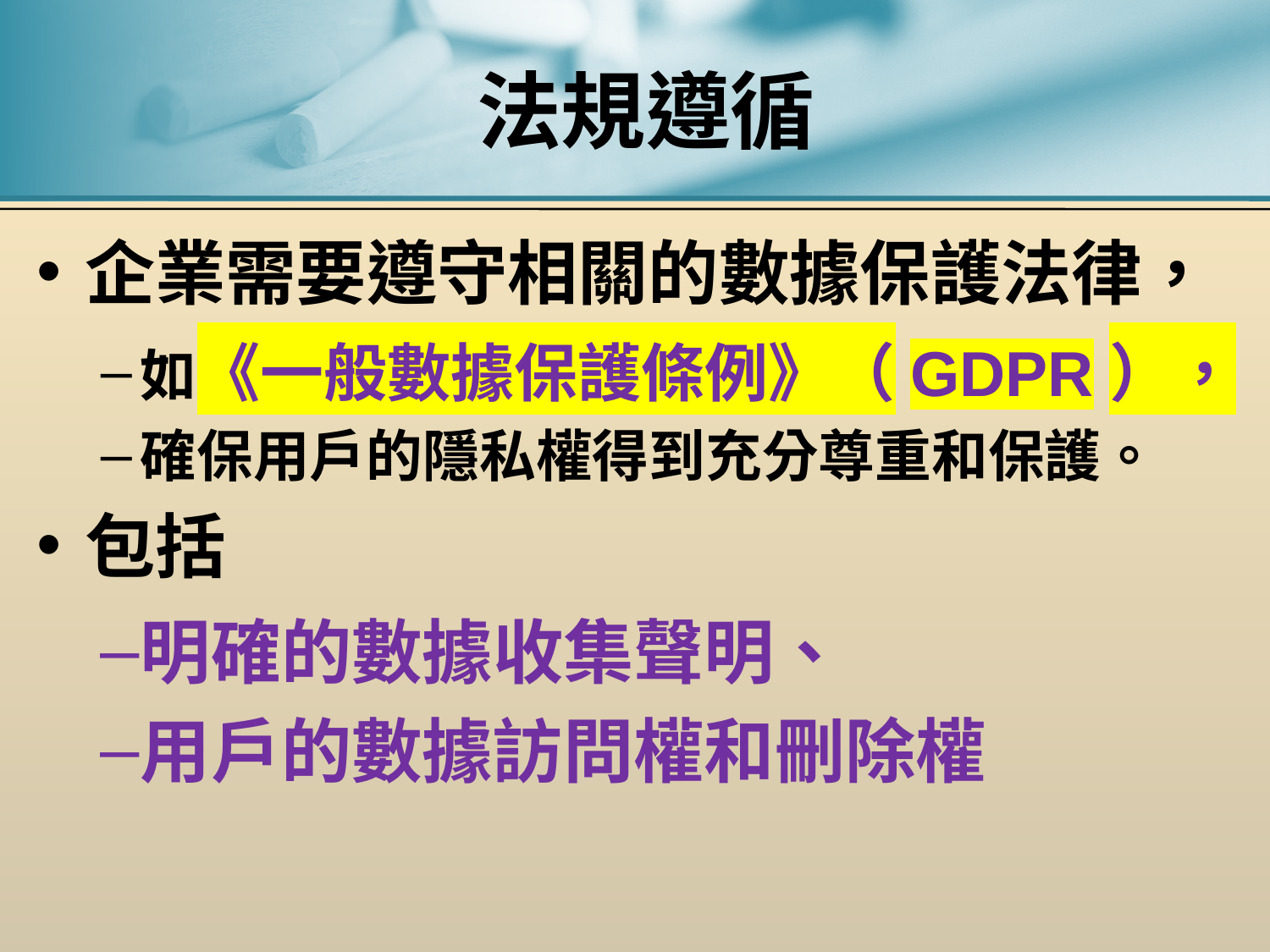

# 法規遵循
企業需要遵守相關的數據保護法律，
如《一般數據保護條例》（GDPR），
確保用戶的隱私權得到充分尊重和保護。
包括
明確的數據收集聲明、
用戶的數據訪問權和刪除權